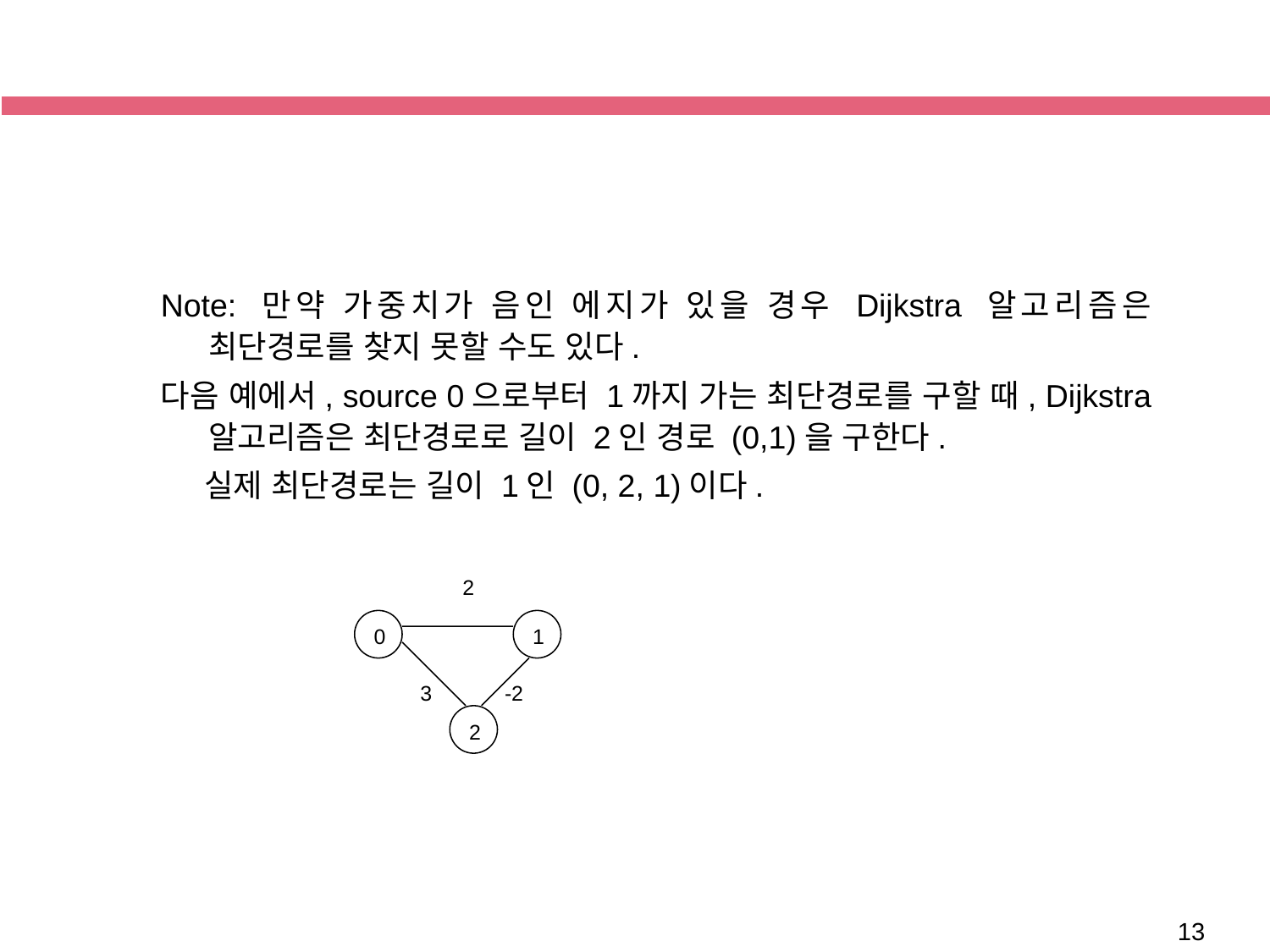

Note: 만약 가중치가 음인 에지가 있을 경우 Dijkstra 알고리즘은 최단경로를 찾지 못할 수도 있다.
다음 예에서, source 0으로부터 1까지 가는 최단경로를 구할 때, Dijkstra 알고리즘은 최단경로로 길이 2인 경로 (0,1)을 구한다.
    실제 최단경로는 길이 1인 (0, 2, 1)이다.
2
0
1

3
-2
2